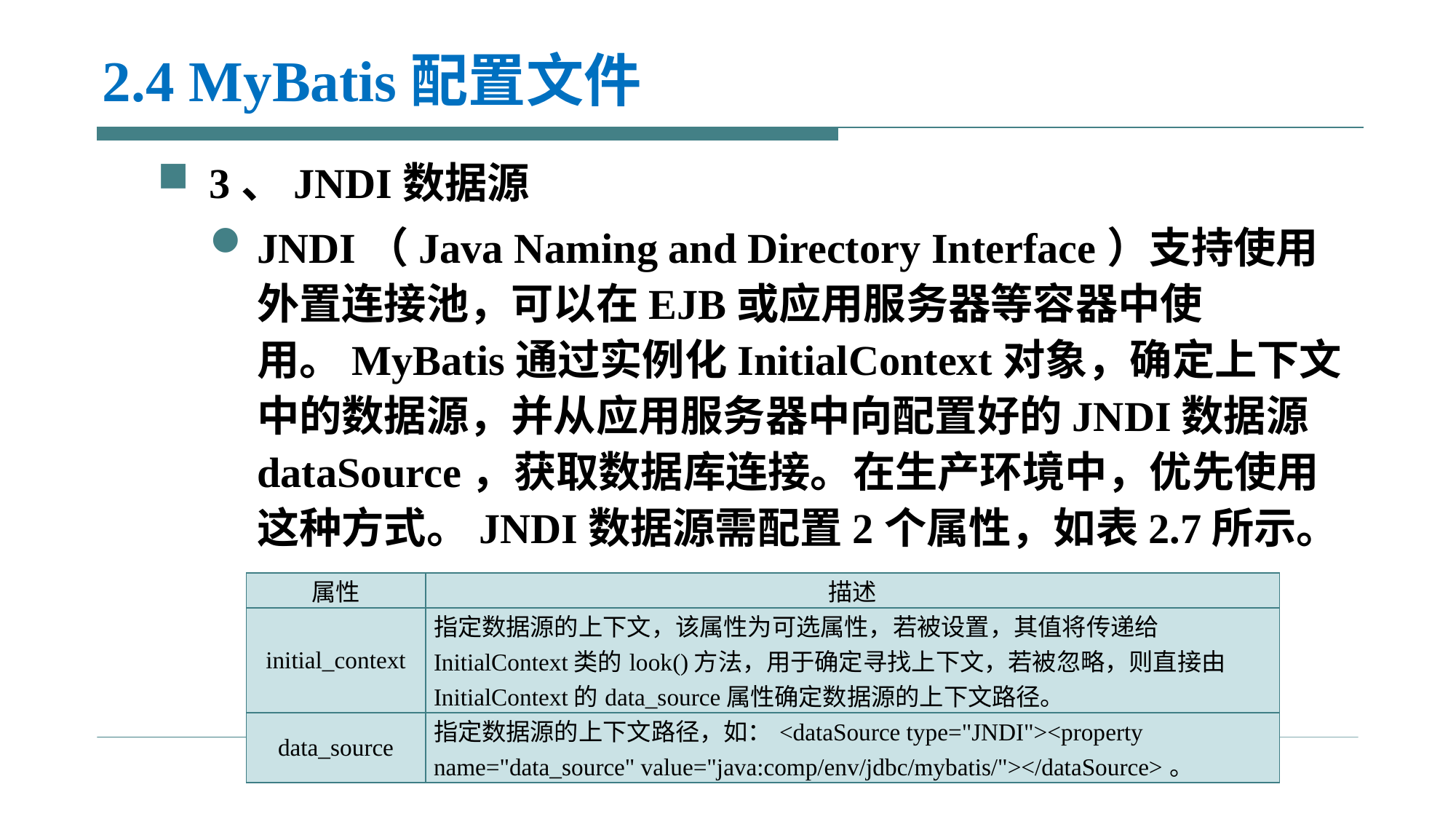

# 2.4 MyBatis配置文件
3、JNDI数据源
JNDI（Java Naming and Directory Interface）支持使用外置连接池，可以在EJB或应用服务器等容器中使用。MyBatis通过实例化InitialContext对象，确定上下文中的数据源，并从应用服务器中向配置好的JNDI数据源dataSource，获取数据库连接。在生产环境中，优先使用这种方式。JNDI数据源需配置2个属性，如表2.7所示。
| 属性 | 描述 |
| --- | --- |
| initial\_context | 指定数据源的上下文，该属性为可选属性，若被设置，其值将传递给InitialContext类的look()方法，用于确定寻找上下文，若被忽略，则直接由InitialContext的data\_source属性确定数据源的上下文路径。 |
| data\_source | 指定数据源的上下文路径，如：<dataSource type="JNDI"><property name="data\_source" value="java:comp/env/jdbc/mybatis/"></dataSource>。 |
39